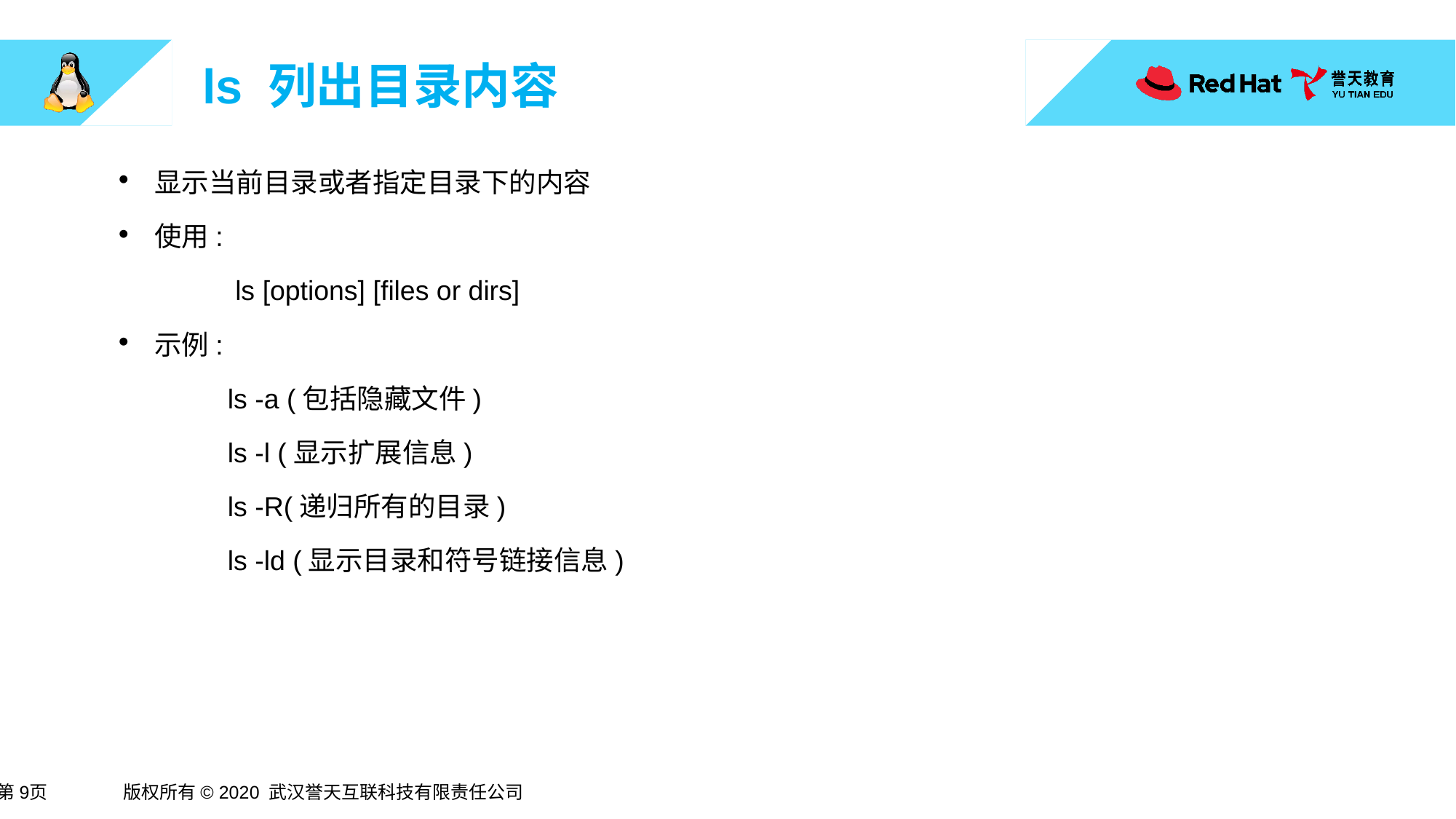

# ls 列出目录内容
显示当前目录或者指定目录下的内容
使用:
   	 ls [options] [files or dirs]
示例:
	ls -a (包括隐藏文件)
	ls -l (显示扩展信息)
	ls -R(递归所有的目录)
	ls -ld (显示目录和符号链接信息)
9